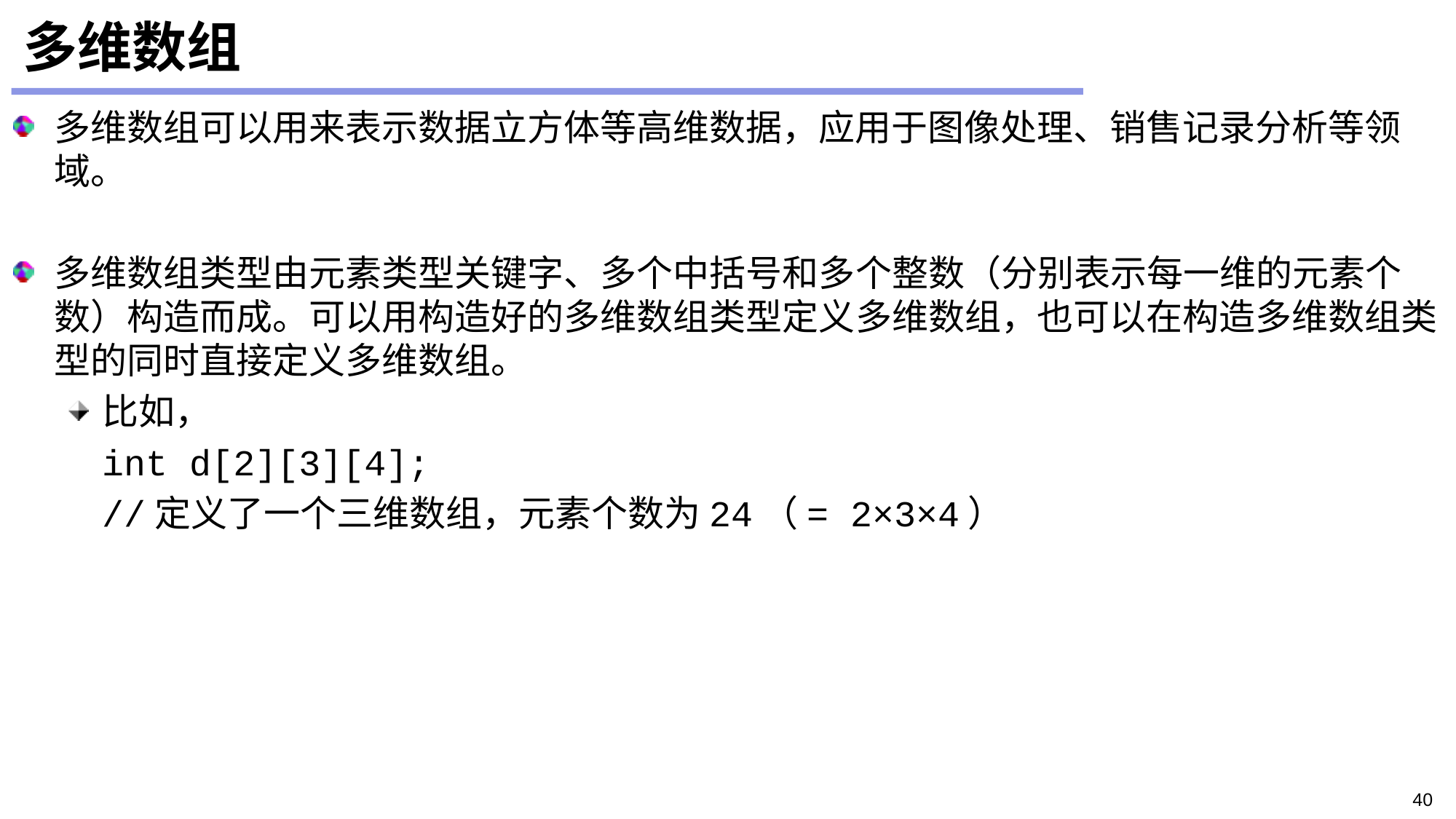

# 多维数组
多维数组可以用来表示数据立方体等高维数据，应用于图像处理、销售记录分析等领域。

多维数组类型由元素类型关键字、多个中括号和多个整数（分别表示每一维的元素个数）构造而成。可以用构造好的多维数组类型定义多维数组，也可以在构造多维数组类型的同时直接定义多维数组。
比如，
	int d[2][3][4];
	//定义了一个三维数组，元素个数为24（= 2×3×4）

40